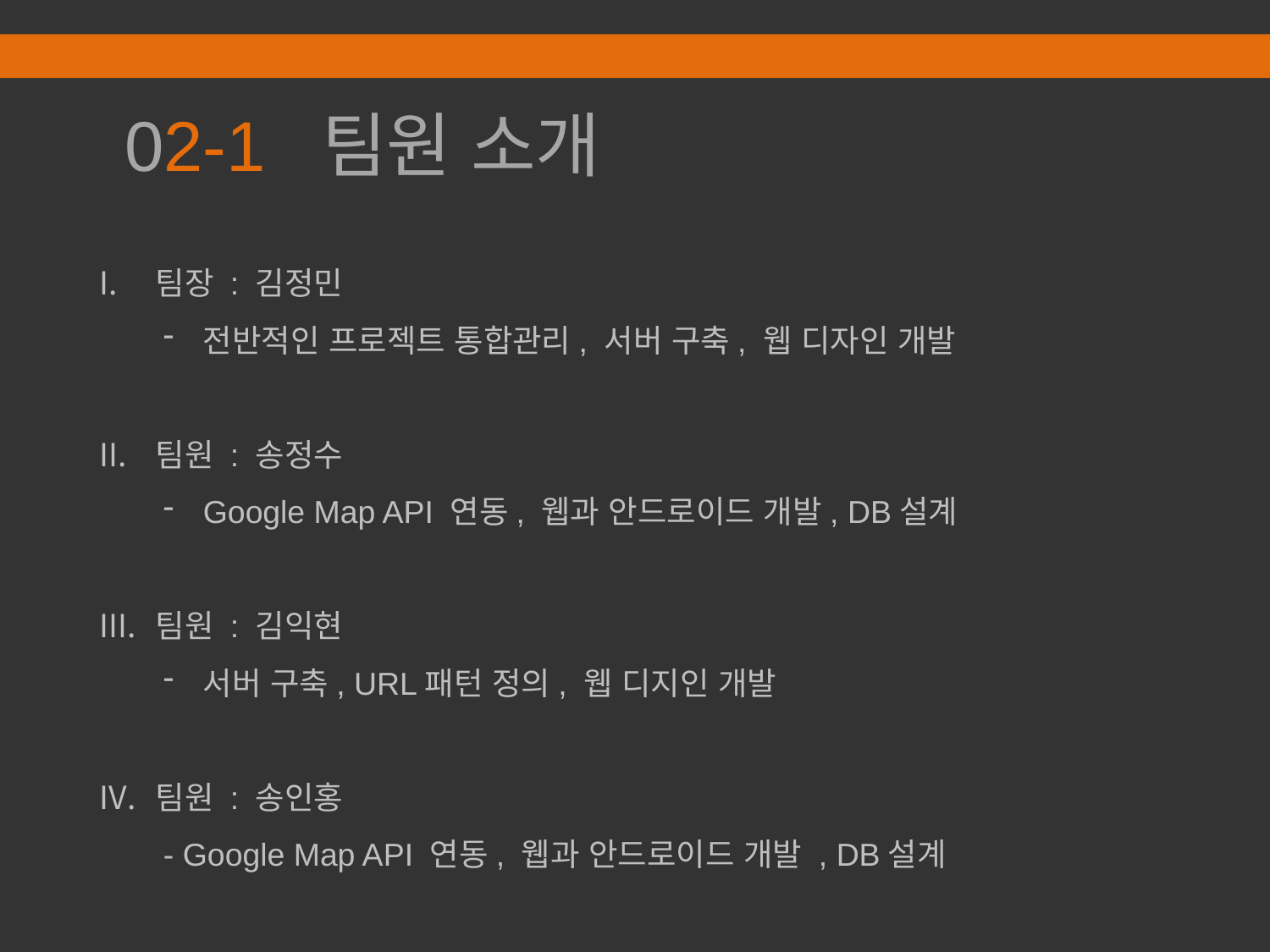

# 02-1  팀원 소개
팀장 : 김정민
전반적인 프로젝트 통합관리, 서버 구축, 웹 디자인 개발

팀원 : 송정수
Google Map API 연동, 웹과 안드로이드 개발, DB설계

팀원 : 김익현
서버 구축, URL패턴 정의, 웹 디지인 개발

팀원 : 송인홍
- Google Map API 연동, 웹과 안드로이드 개발 , DB설계